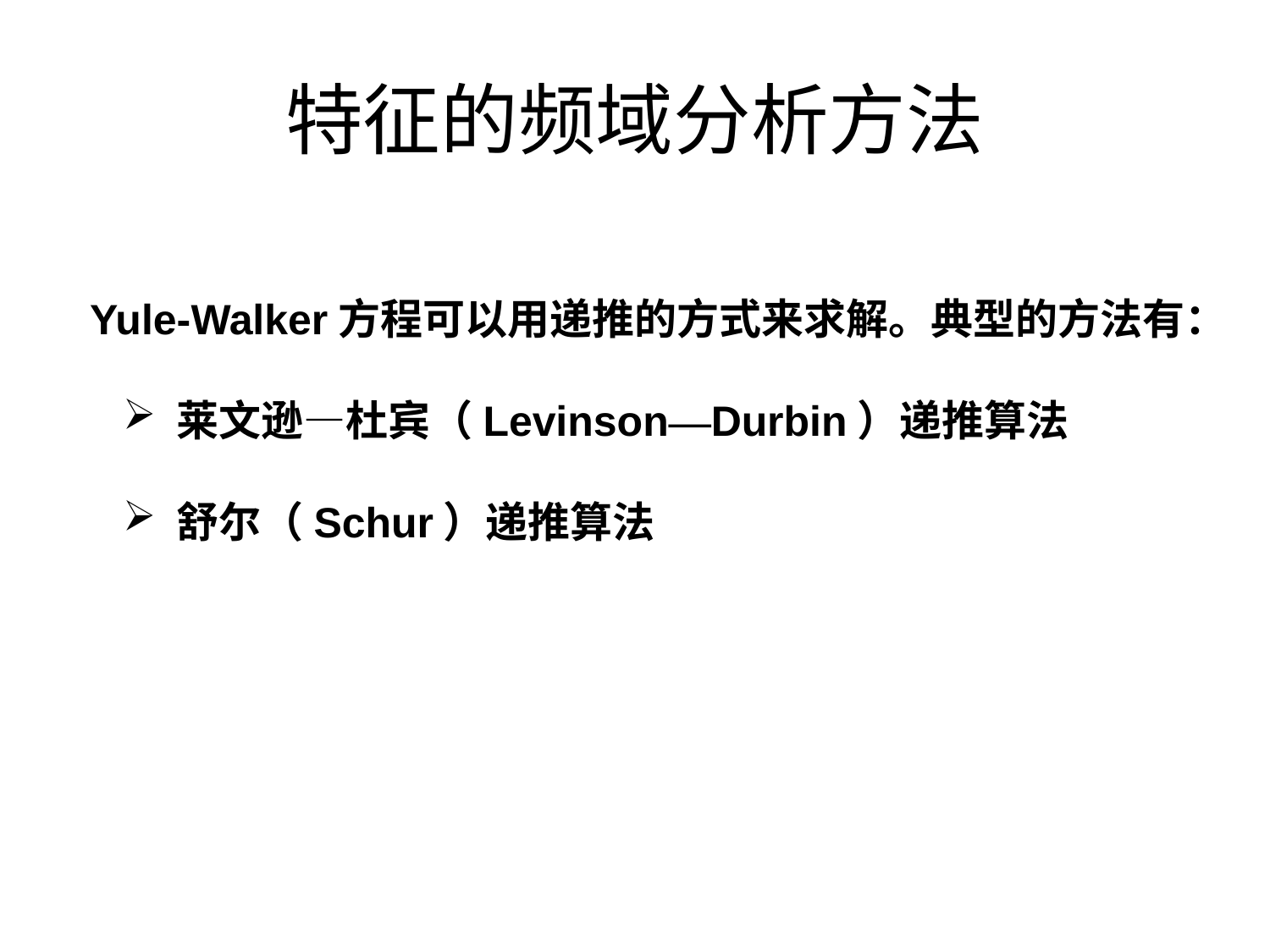

# 特征的频域分析方法
Yule-Walker方程可以用递推的方式来求解。典型的方法有：

 莱文逊—杜宾（Levinson—Durbin）递推算法

 舒尔（Schur）递推算法